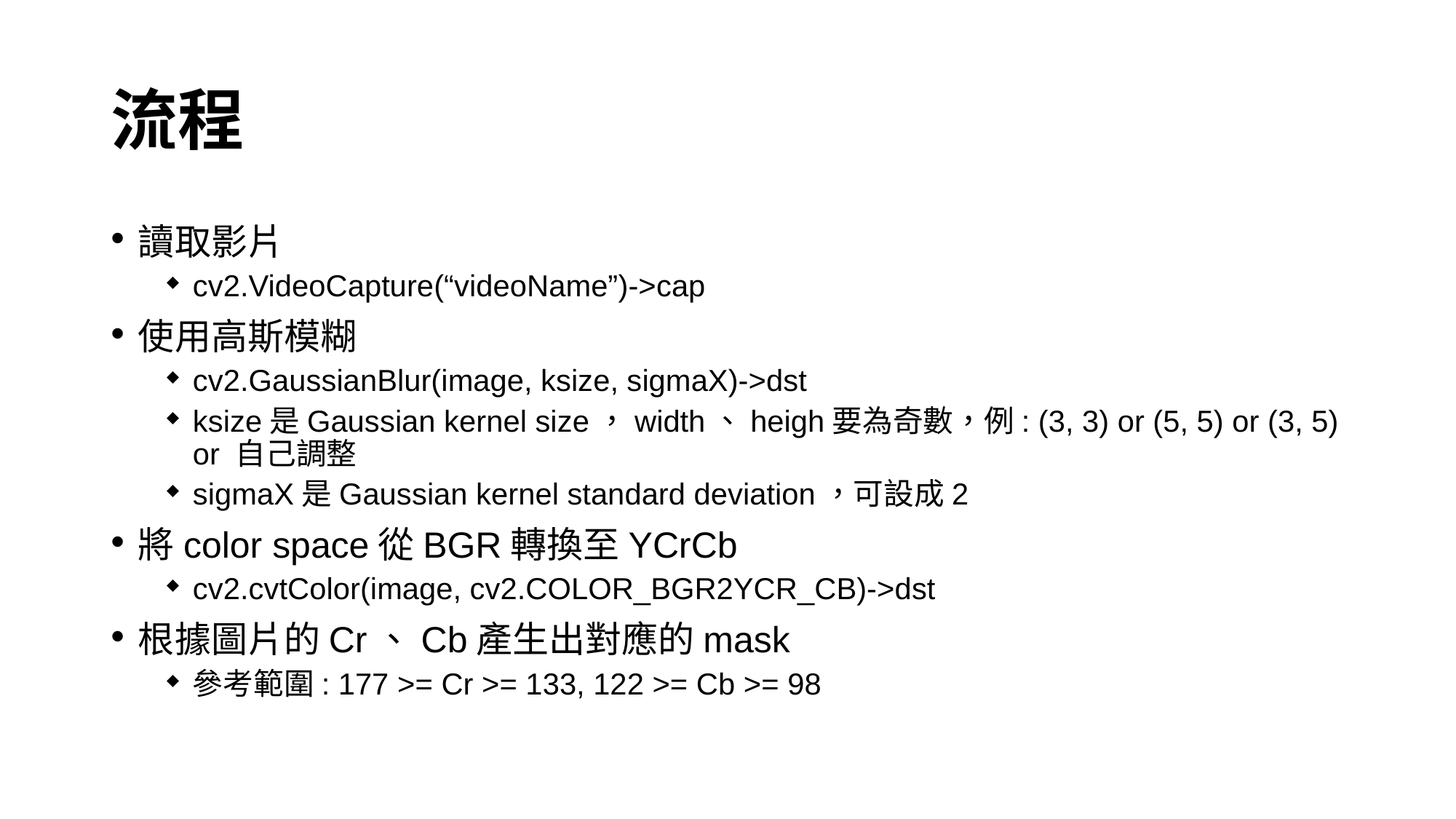

# 流程
讀取影片
cv2.VideoCapture(“videoName”)->cap
使用高斯模糊
cv2.GaussianBlur(image, ksize, sigmaX)->dst
ksize是Gaussian kernel size，width、heigh要為奇數，例: (3, 3) or (5, 5) or (3, 5) or 自己調整
sigmaX是Gaussian kernel standard deviation，可設成2
將color space從BGR轉換至YCrCb
cv2.cvtColor(image, cv2.COLOR_BGR2YCR_CB)->dst
根據圖片的Cr、Cb產生出對應的mask
參考範圍: 177 >= Cr >= 133, 122 >= Cb >= 98